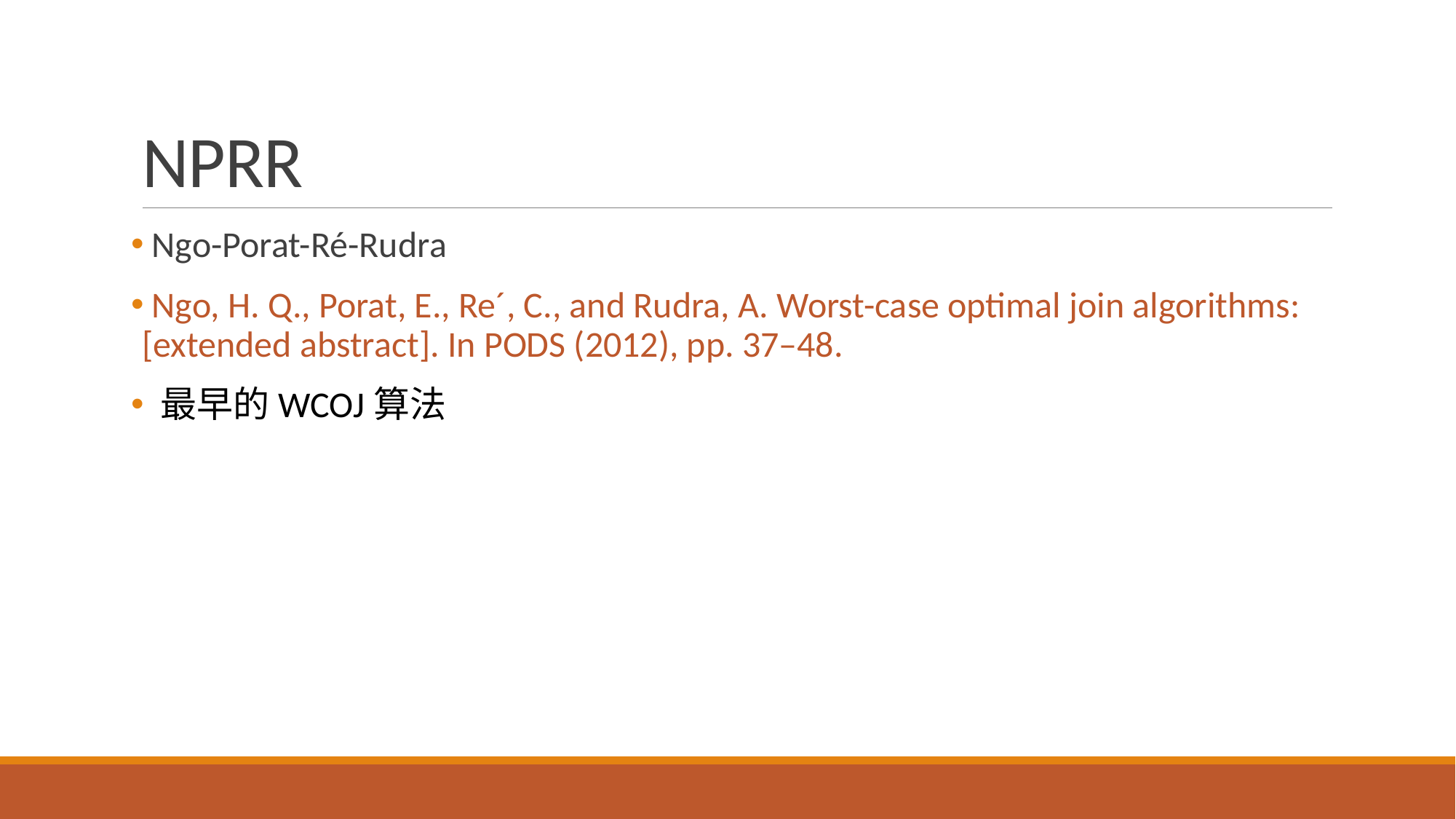

# NPRR
 Ngo-Porat-Ré-Rudra
 Ngo, H. Q., Porat, E., Re´, C., and Rudra, A. Worst-case optimal join algorithms: [extended abstract]. In PODS (2012), pp. 37–48.
 最早的WCOJ算法